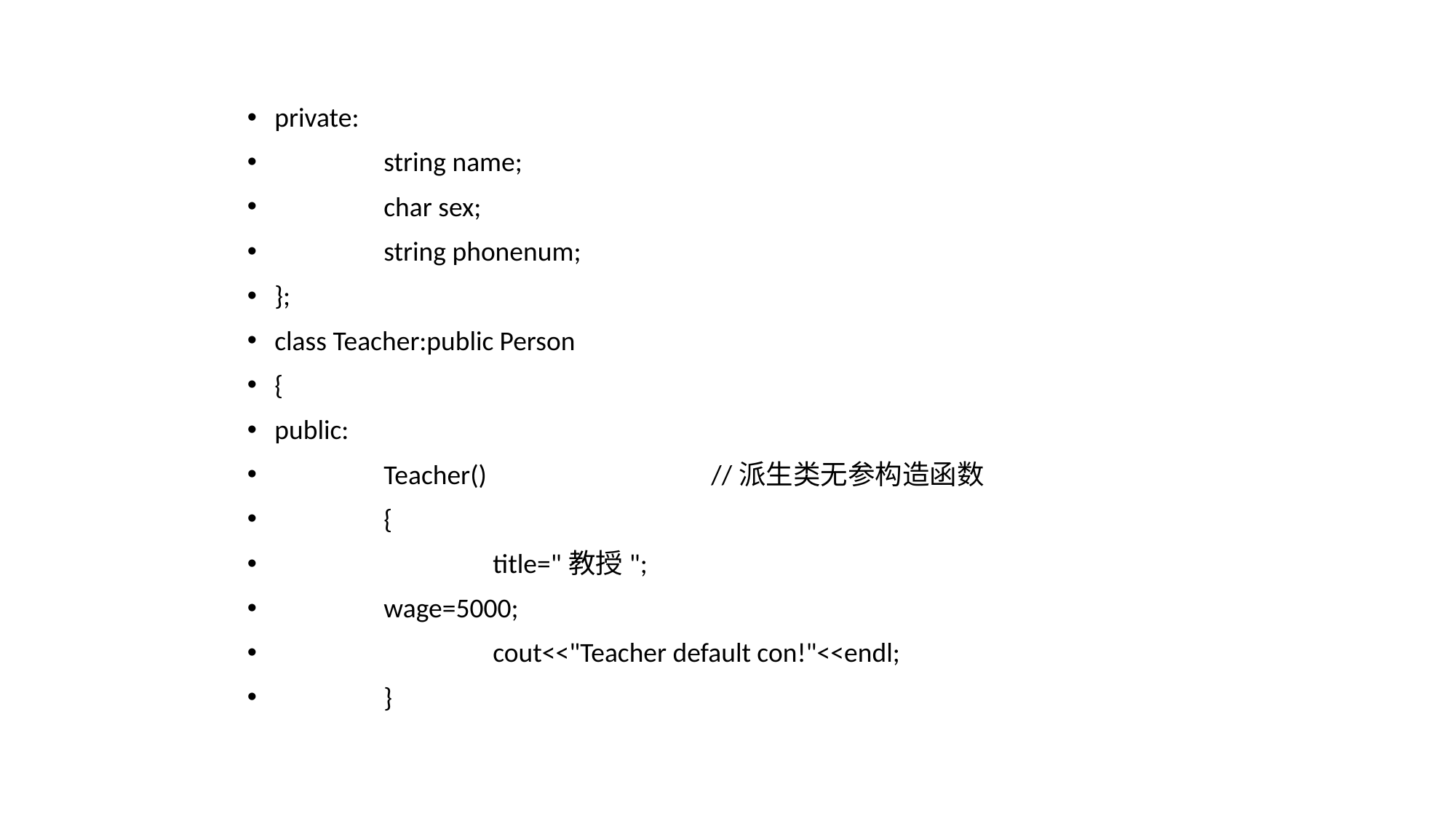

private:
	string name;
	char sex;
	string phonenum;
};
class Teacher:public Person
{
public:
 	Teacher()                               	//派生类无参构造函数
	{
		title="教授";
	wage=5000;
		cout<<"Teacher default con!"<<endl;
	}